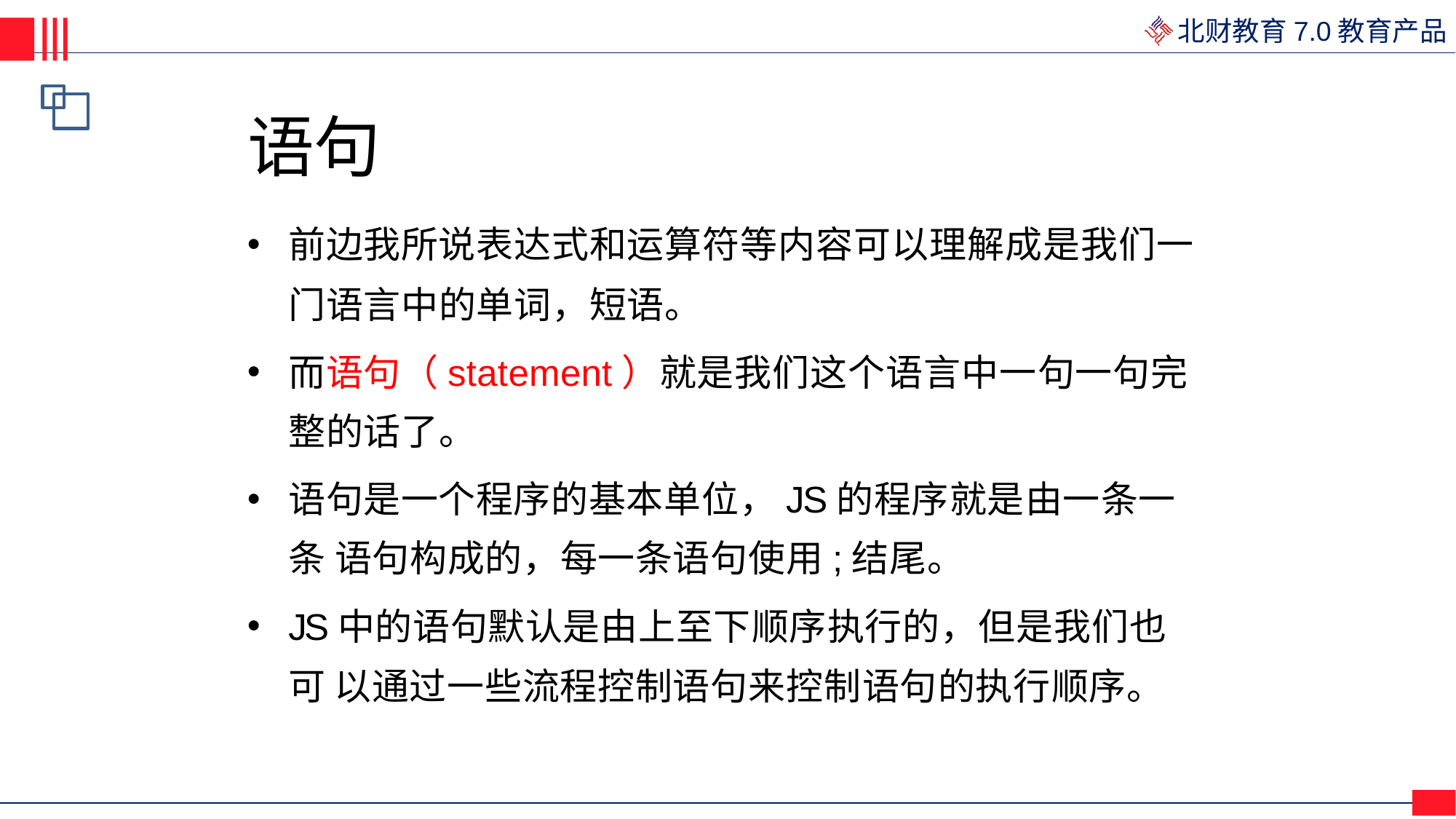

# 语句
前边我所说表达式和运算符等内容可以理解成是我们一 门语言中的单词，短语。
而语句（statement）就是我们这个语言中一句一句完整的话了。
语句是一个程序的基本单位，JS的程序就是由一条一条 语句构成的，每一条语句使用;结尾。
JS中的语句默认是由上至下顺序执行的，但是我们也可 以通过一些流程控制语句来控制语句的执行顺序。